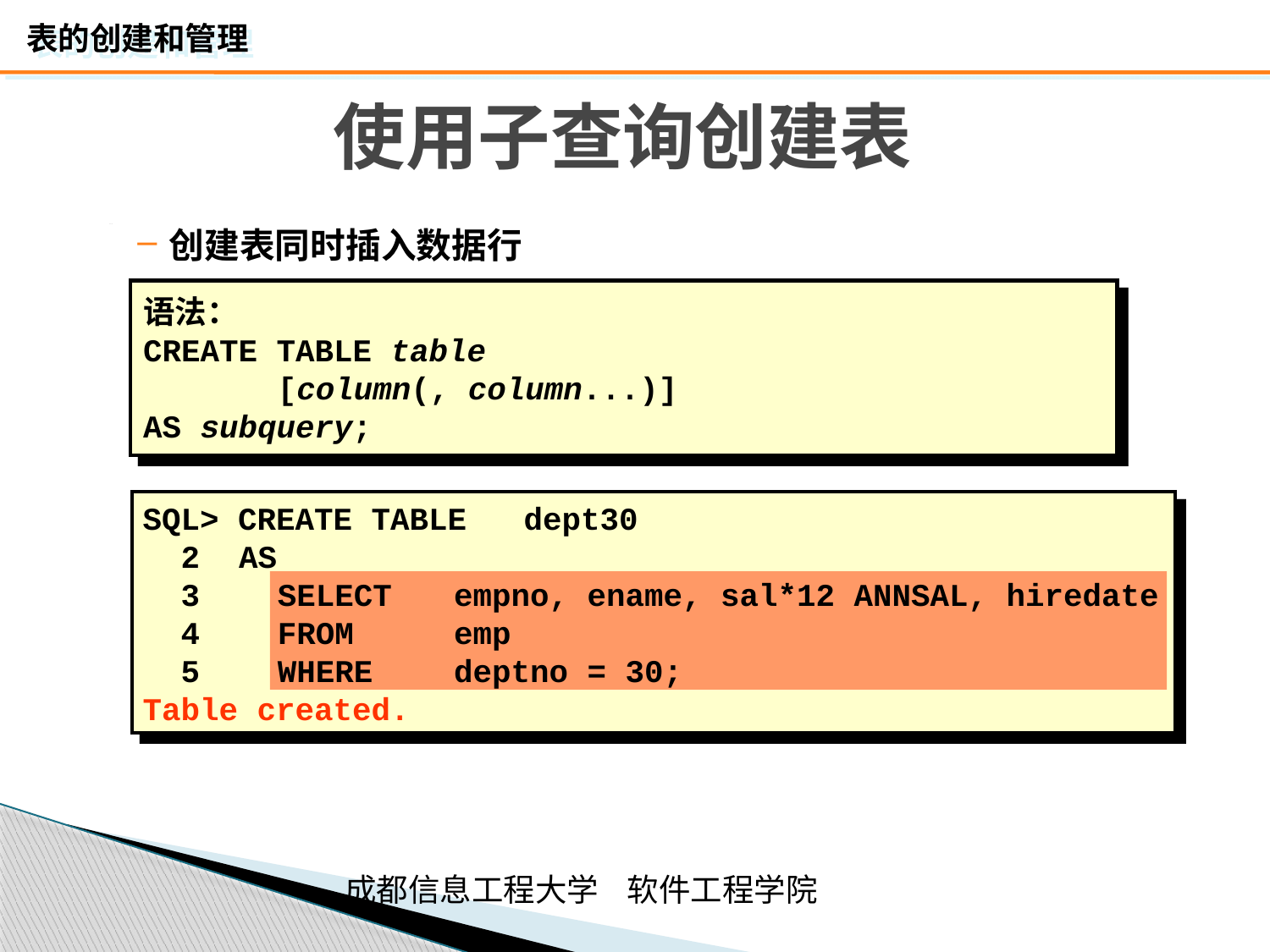

# 使用子查询创建表

创建表同时插入数据行
语法：
CREATE TABLE table
  	  [column(, column...)]
AS subquery;
SQL> CREATE TABLE 	dept30
  2	AS
  3		SELECT	   empno, ename, sal*12 ANNSAL, hiredate
  4		FROM	   emp
  5		WHERE	   deptno = 30;
Table created.